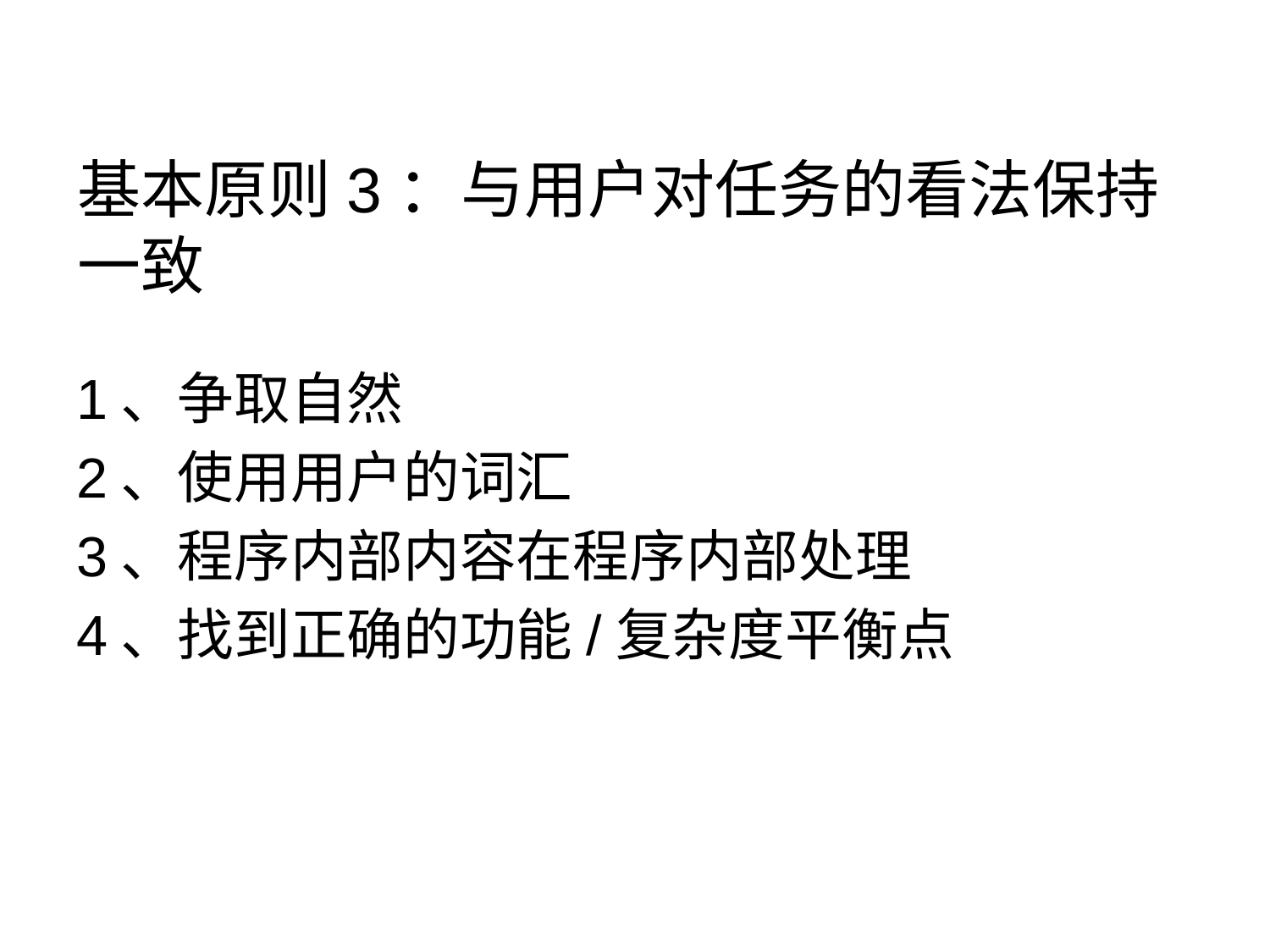

# 基本原则3：与用户对任务的看法保持一致
1、争取自然
2、使用用户的词汇
3、程序内部内容在程序内部处理
4、找到正确的功能/复杂度平衡点